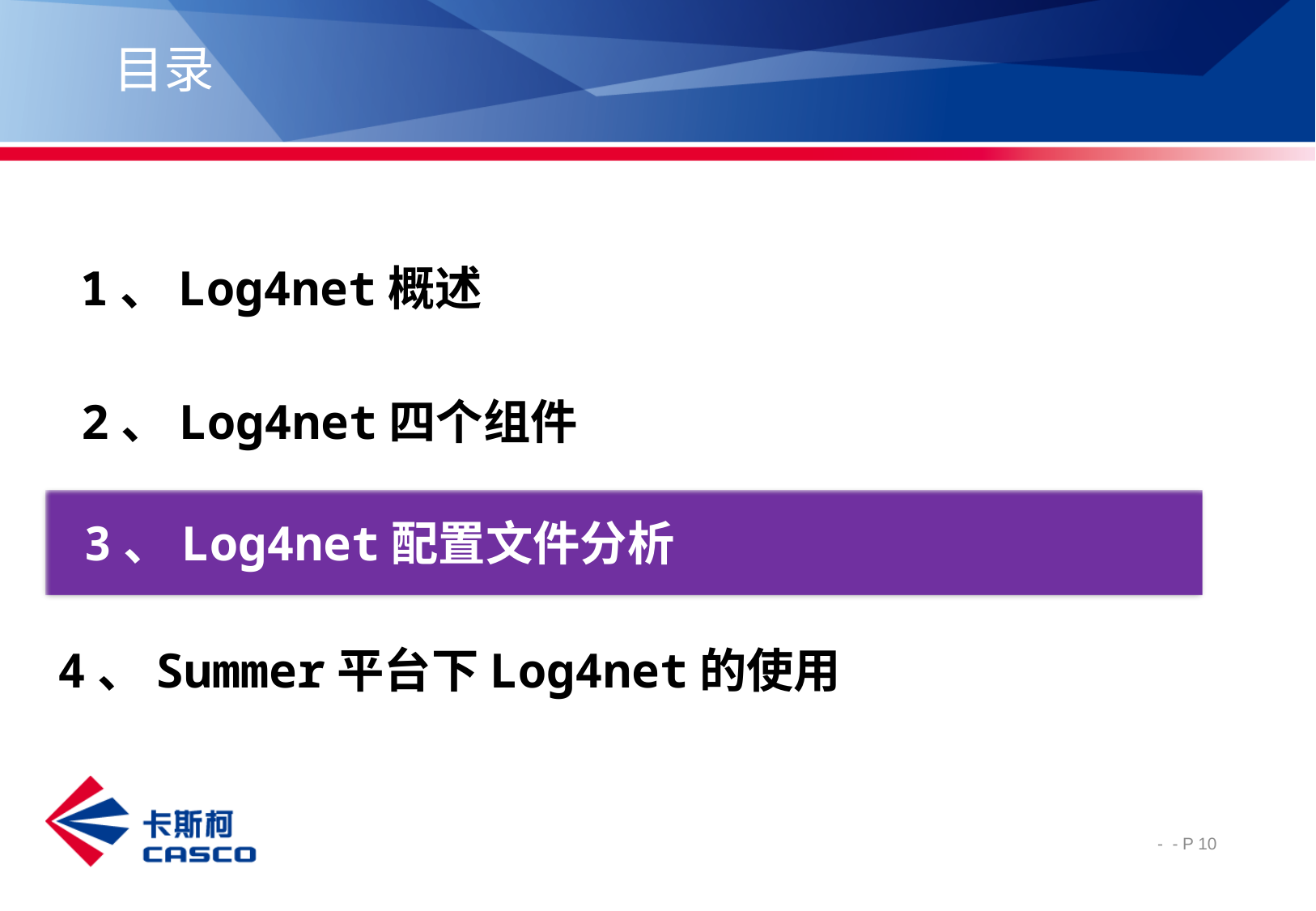

# 目录
1、Log4net概述
2、Log4net四个组件

3、Log4net配置文件分析
4、Summer平台下Log4net的使用
 -  - P 10